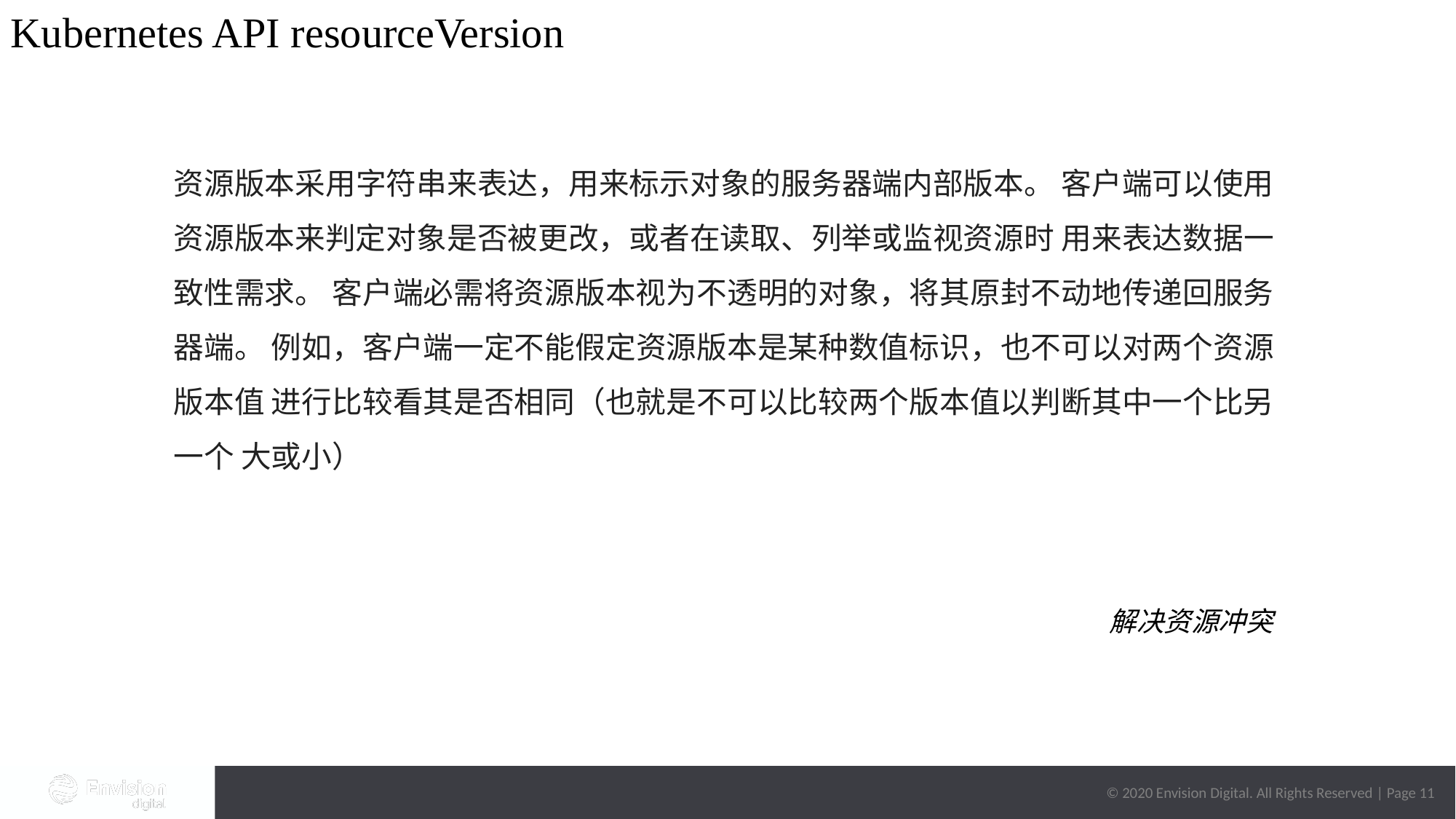

Kubernetes API resourceVersion
资源版本采用字符串来表达，用来标示对象的服务器端内部版本。 客户端可以使用资源版本来判定对象是否被更改，或者在读取、列举或监视资源时 用来表达数据一致性需求。 客户端必需将资源版本视为不透明的对象，将其原封不动地传递回服务器端。 例如，客户端一定不能假定资源版本是某种数值标识，也不可以对两个资源版本值 进行比较看其是否相同（也就是不可以比较两个版本值以判断其中一个比另一个 大或小）
解决资源冲突